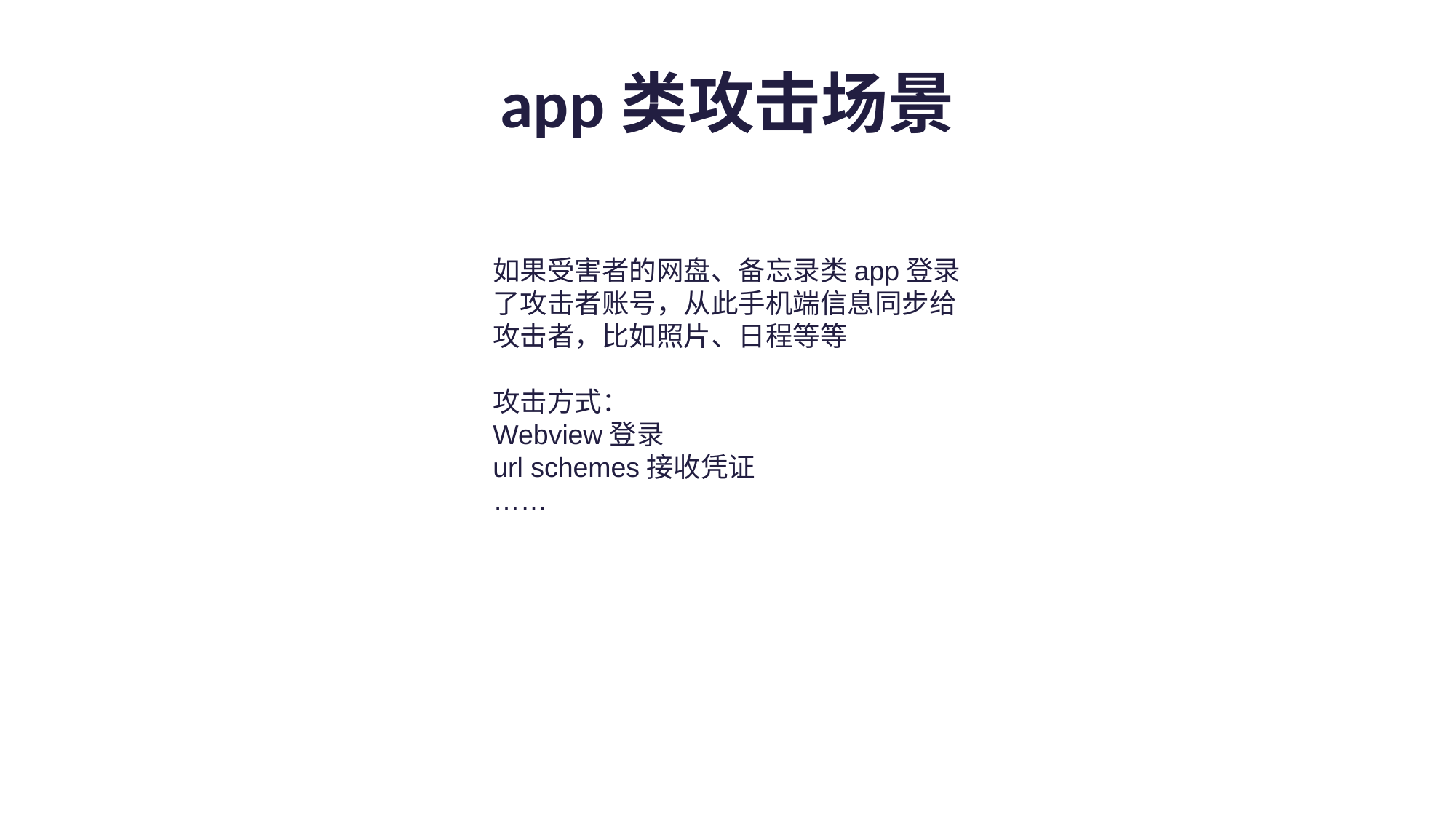

# app类攻击场景

如果受害者的网盘、备忘录类app登录了攻击者账号，从此手机端信息同步给攻击者，比如照片、日程等等

攻击方式：
Webview登录
url schemes接收凭证
……